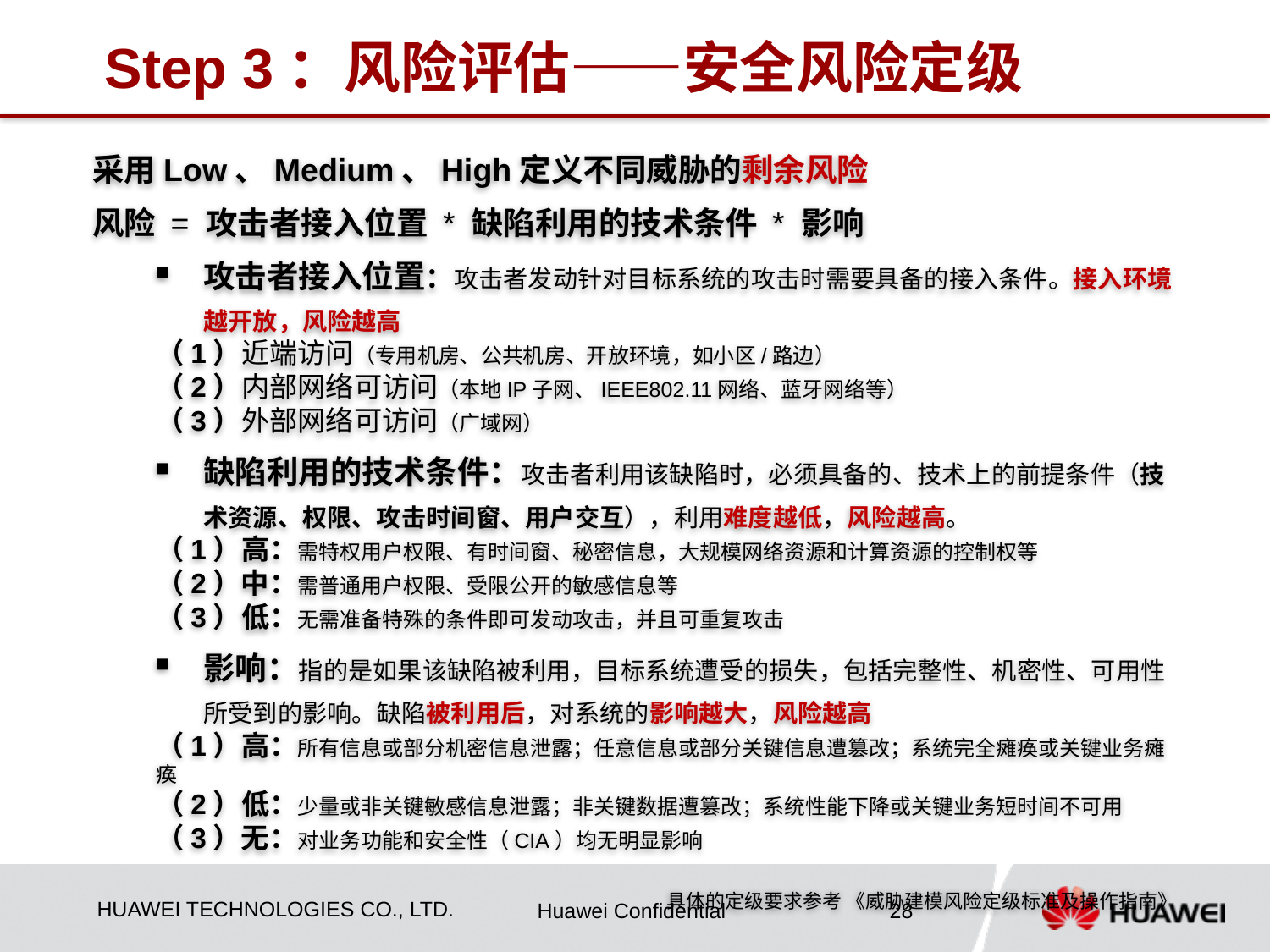

# Step 3：风险评估——安全风险定级
采用Low、Medium、High定义不同威胁的剩余风险
风险 = 攻击者接入位置 * 缺陷利用的技术条件 * 影响
攻击者接入位置：攻击者发动针对目标系统的攻击时需要具备的接入条件。接入环境越开放，风险越高
（1）近端访问（专用机房、公共机房、开放环境，如小区/路边）
（2）内部网络可访问（本地IP子网、IEEE802.11网络、蓝牙网络等）
（3）外部网络可访问（广域网）
缺陷利用的技术条件：攻击者利用该缺陷时，必须具备的、技术上的前提条件（技术资源、权限、攻击时间窗、用户交互），利用难度越低，风险越高。
（1）高：需特权用户权限、有时间窗、秘密信息，大规模网络资源和计算资源的控制权等
（2）中：需普通用户权限、受限公开的敏感信息等
（3）低：无需准备特殊的条件即可发动攻击，并且可重复攻击
影响：指的是如果该缺陷被利用，目标系统遭受的损失，包括完整性、机密性、可用性所受到的影响。缺陷被利用后，对系统的影响越大，风险越高
（1）高：所有信息或部分机密信息泄露；任意信息或部分关键信息遭篡改；系统完全瘫痪或关键业务瘫痪
（2）低：少量或非关键敏感信息泄露；非关键数据遭篡改；系统性能下降或关键业务短时间不可用
（3）无：对业务功能和安全性（CIA）均无明显影响

具体的定级要求参考 《威胁建模风险定级标准及操作指南》